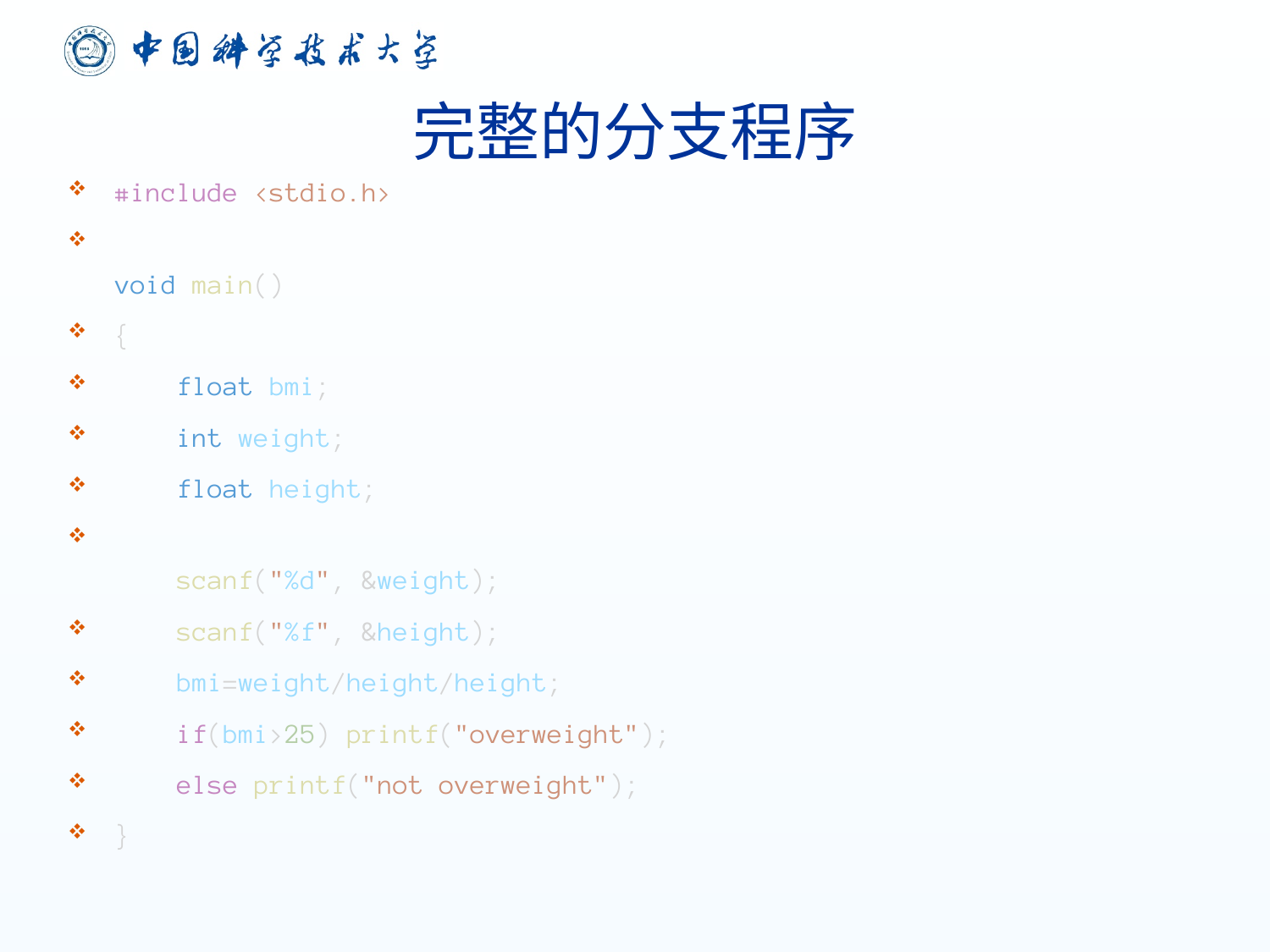

# 完整的分支程序
#include <stdio.h>
void main()
{
    float bmi;
    int weight;
    float height;
    scanf("%d", &weight);
    scanf("%f", &height);
    bmi=weight/height/height;
    if(bmi>25) printf("overweight");
    else printf("not overweight");
}